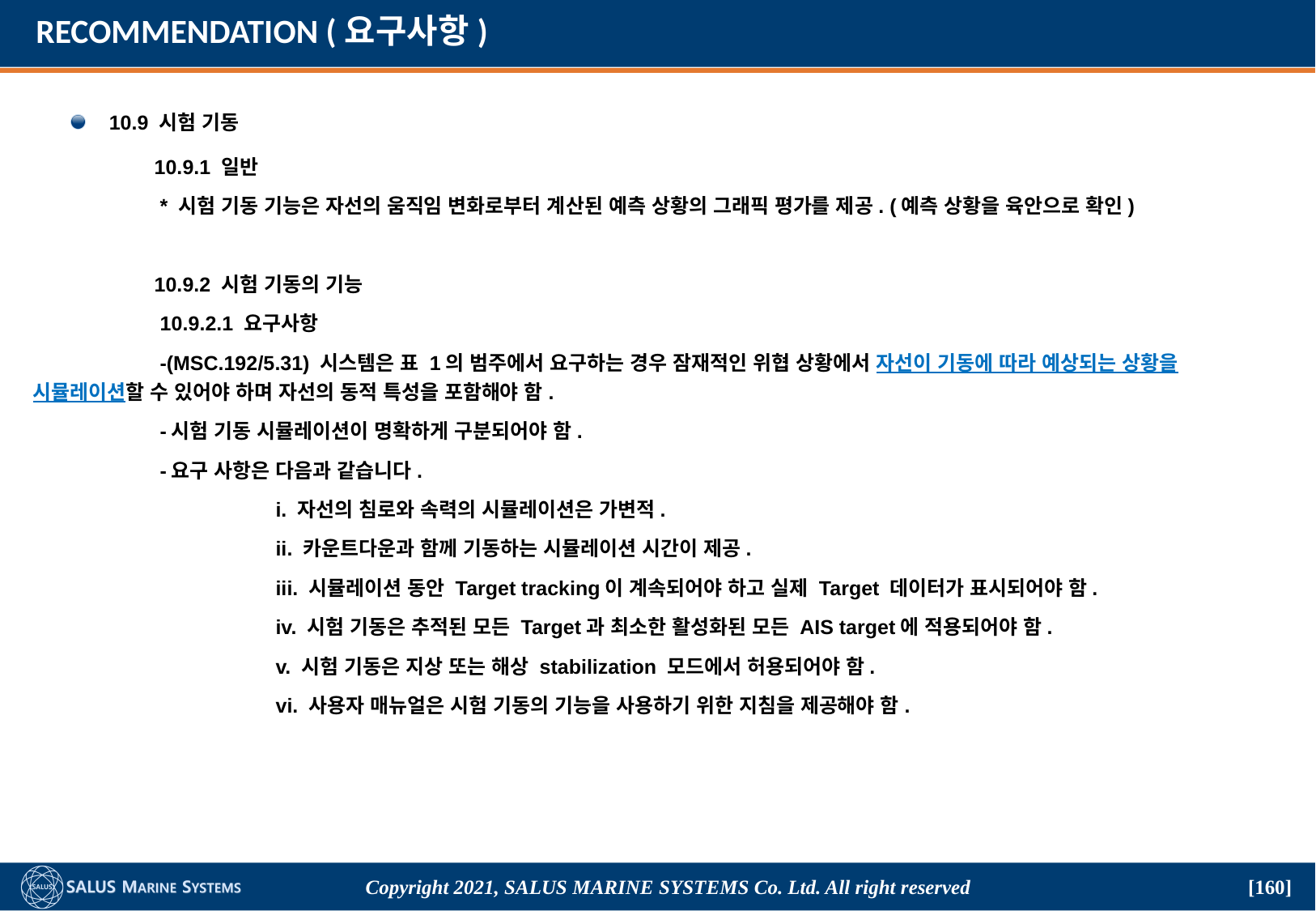

# RECOMMENDATION (요구사항)
10.9 시험 기동
	10.9.1 일반
	 * 시험 기동 기능은 자선의 움직임 변화로부터 계산된 예측 상황의 그래픽 평가를 제공. (예측 상황을 육안으로 확인)

	10.9.2 시험 기동의 기능
	 10.9.2.1 요구사항
	 -(MSC.192/5.31) 시스템은 표 1의 범주에서 요구하는 경우 잠재적인 위협 상황에서 자선이 기동에 따라 예상되는 상황을 시뮬레이션할 수 있어야 하며 자선의 동적 특성을 포함해야 함.
	 -시험 기동 시뮬레이션이 명확하게 구분되어야 함.
	 -요구 사항은 다음과 같습니다.
		i. 자선의 침로와 속력의 시뮬레이션은 가변적.
		ii. 카운트다운과 함께 기동하는 시뮬레이션 시간이 제공.
		iii. 시뮬레이션 동안 Target tracking이 계속되어야 하고 실제 Target 데이터가 표시되어야 함.
		iv. 시험 기동은 추적된 모든 Target과 최소한 활성화된 모든 AIS target에 적용되어야 함.
		v. 시험 기동은 지상 또는 해상 stabilization 모드에서 허용되어야 함.
		vi. 사용자 매뉴얼은 시험 기동의 기능을 사용하기 위한 지침을 제공해야 함.
Copyright 2021, SALUS Marine Systems Co. Ltd. All right reserved
[160]